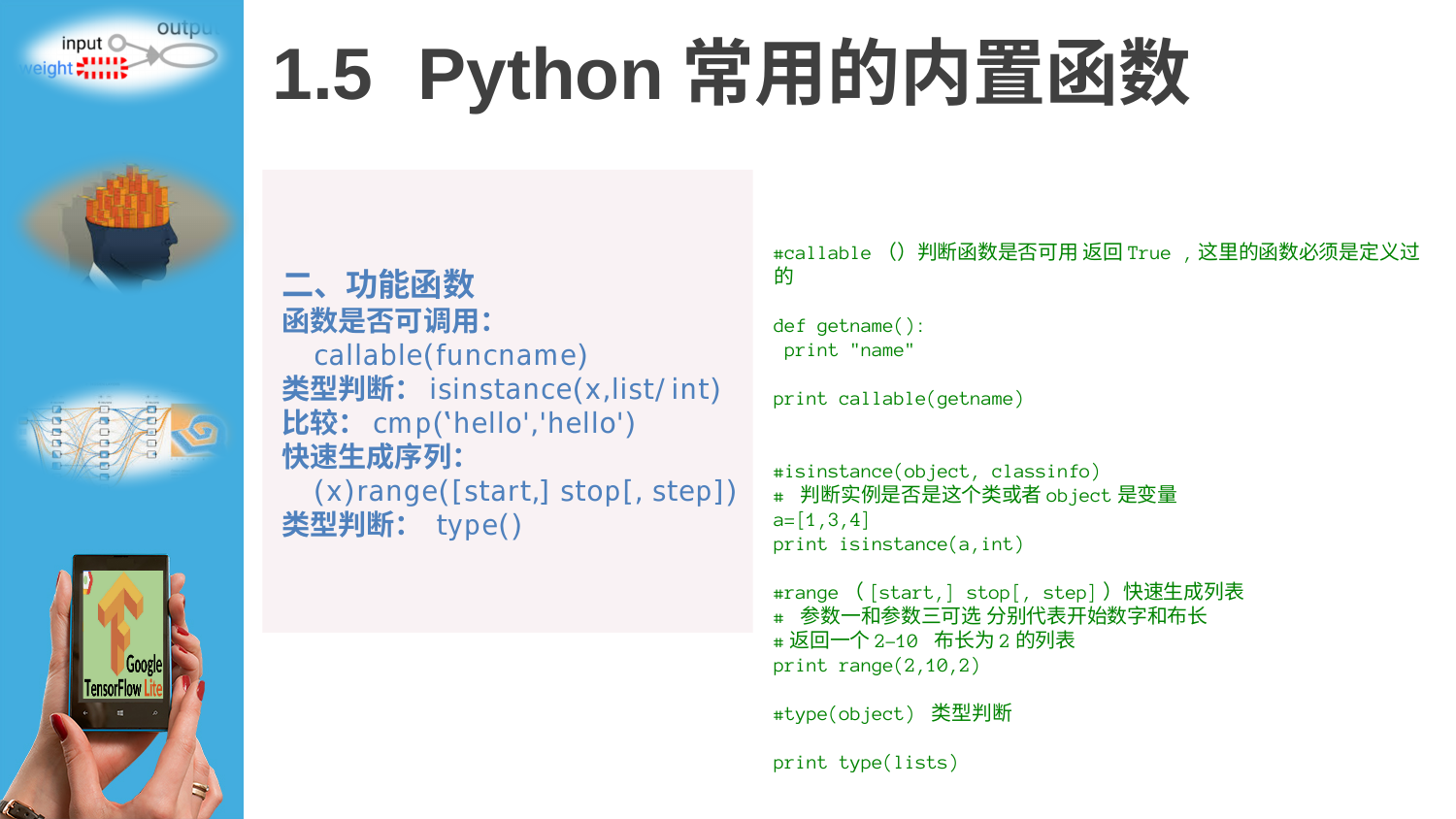

# 1.5 	Python常用的内置函数
常用的内置函数：
#callable（）判断函数是否可用 返回True ,这里的函数必须是定义过的

def getname():
 print "name"

print callable(getname)

#isinstance(object, classinfo)
# 判断实例是否是这个类或者object是变量
a=[1,3,4]
print isinstance(a,int)

#range（[start,] stop[, step]）快速生成列表
# 参数一和参数三可选 分别代表开始数字和布长
#返回一个2-10 布长为2的列表
print range(2,10,2)

#type(object) 类型判断

print type(lists)
二、功能函数
函数是否可调用：
    callable(funcname)
类型判断：isinstance(x,list/int)
比较：cmp(‘hello','hello')
快速生成序列：
    (x)range([start,] stop[, step])
类型判断： type()